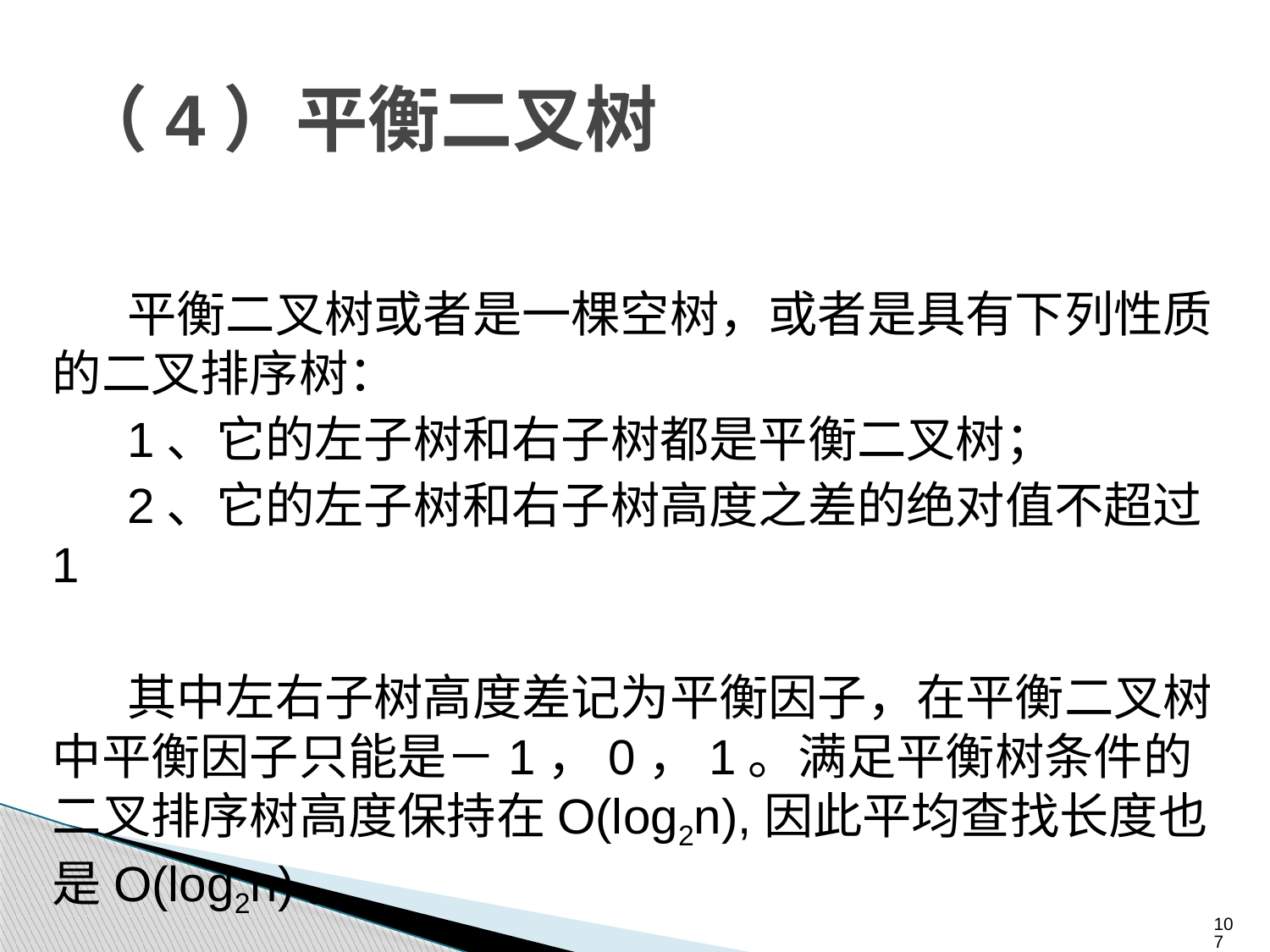

# （4）平衡二叉树
平衡二叉树或者是一棵空树，或者是具有下列性质的二叉排序树：
1、它的左子树和右子树都是平衡二叉树；
2、它的左子树和右子树高度之差的绝对值不超过1

其中左右子树高度差记为平衡因子，在平衡二叉树中平衡因子只能是－1，0，1。满足平衡树条件的二叉排序树高度保持在O(log2n),因此平均查找长度也是O(log2n)。
107